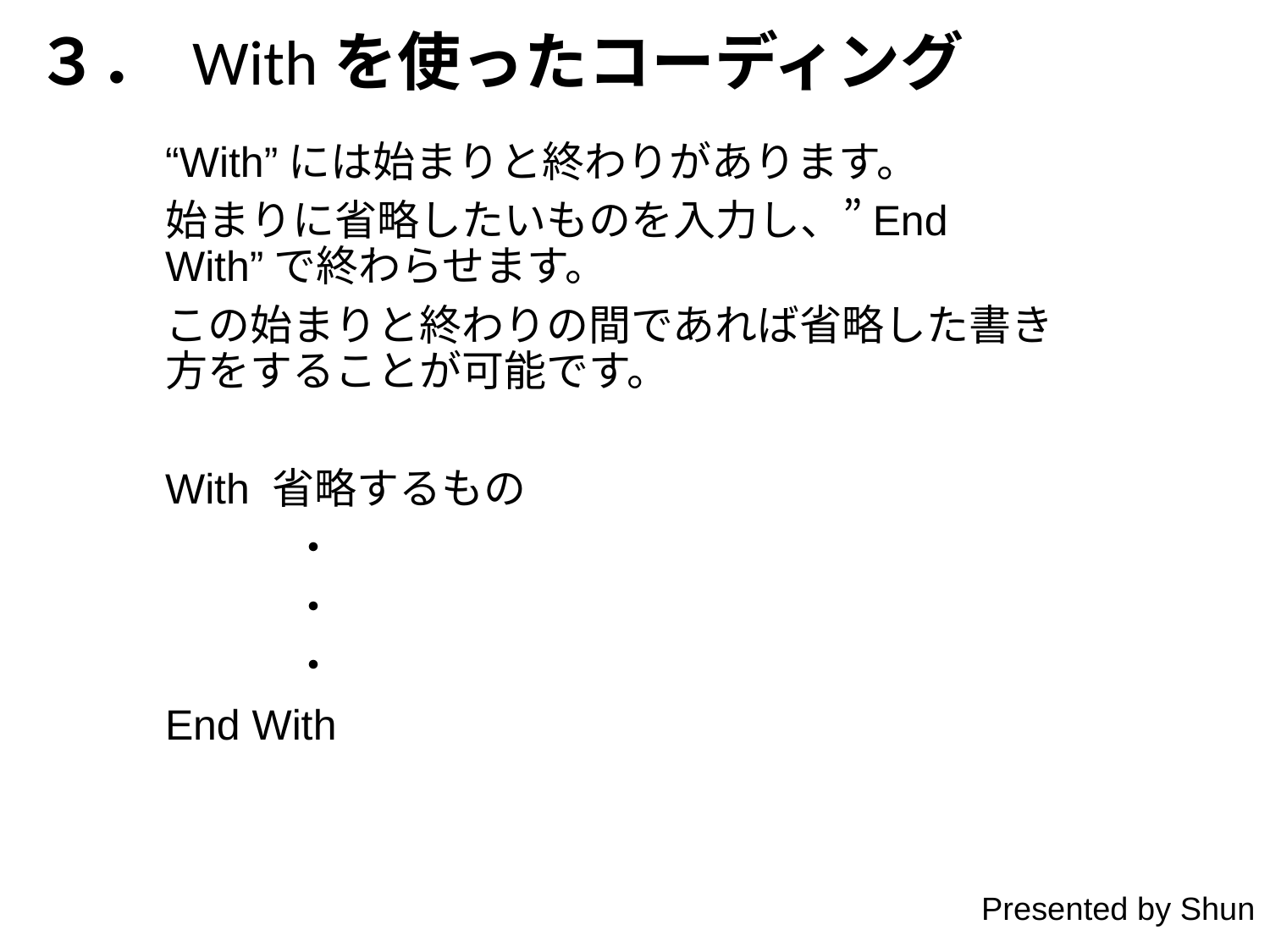

# ３． Withを使ったコーディング
“With”には始まりと終わりがあります。
始まりに省略したいものを入力し、”End With”で終わらせます。
この始まりと終わりの間であれば省略した書き方をすることが可能です。

With 省略するもの
	・
	・
	・
End With

Presented by Shun